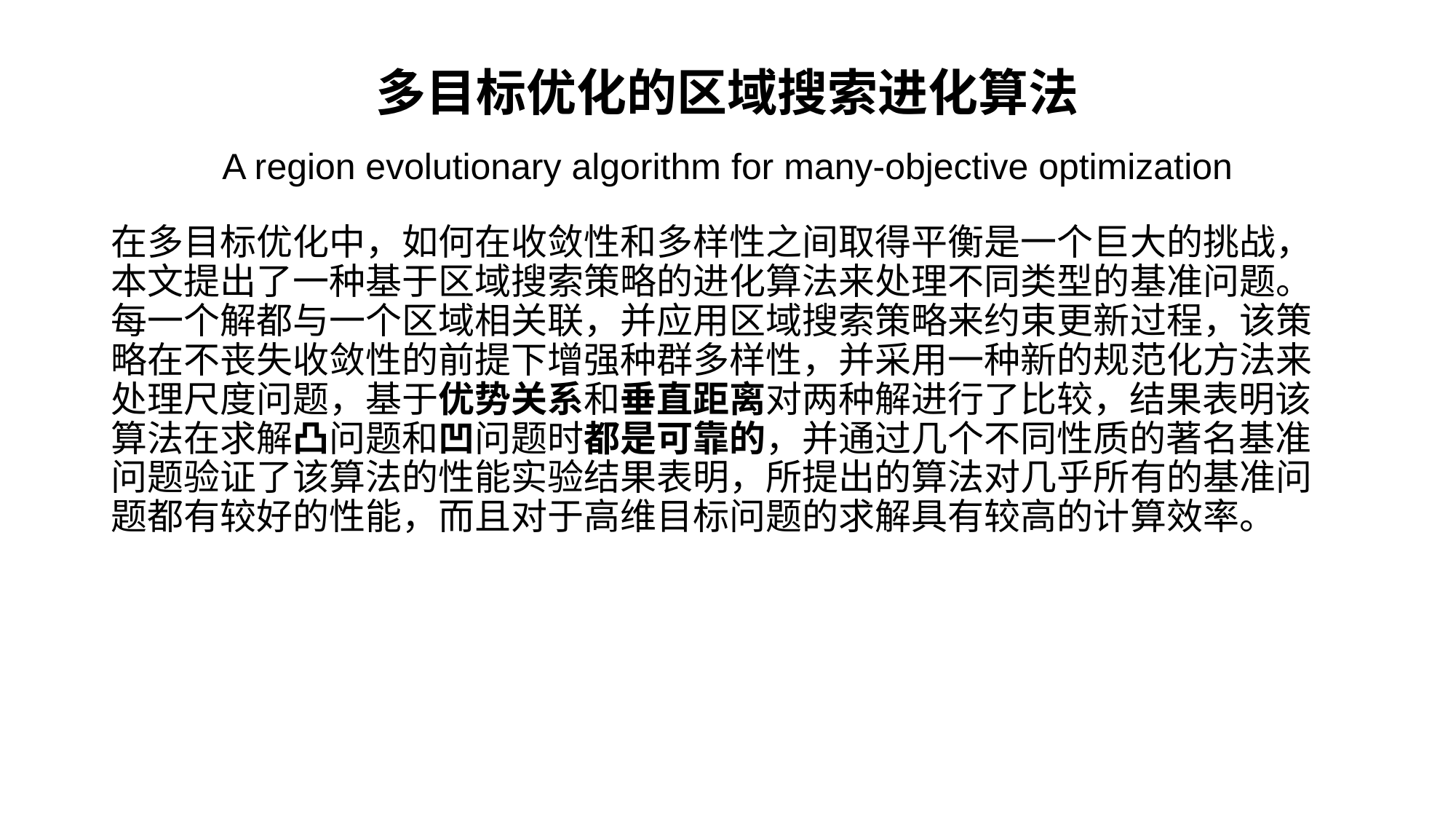

# 多目标优化的区域搜索进化算法
A region evolutionary algorithm for many-objective optimization
在多目标优化中，如何在收敛性和多样性之间取得平衡是一个巨大的挑战，本文提出了一种基于区域搜索策略的进化算法来处理不同类型的基准问题。每一个解都与一个区域相关联，并应用区域搜索策略来约束更新过程，该策略在不丧失收敛性的前提下增强种群多样性，并采用一种新的规范化方法来处理尺度问题，基于优势关系和垂直距离对两种解进行了比较，结果表明该算法在求解凸问题和凹问题时都是可靠的，并通过几个不同性质的著名基准问题验证了该算法的性能实验结果表明，所提出的算法对几乎所有的基准问题都有较好的性能，而且对于高维目标问题的求解具有较高的计算效率。